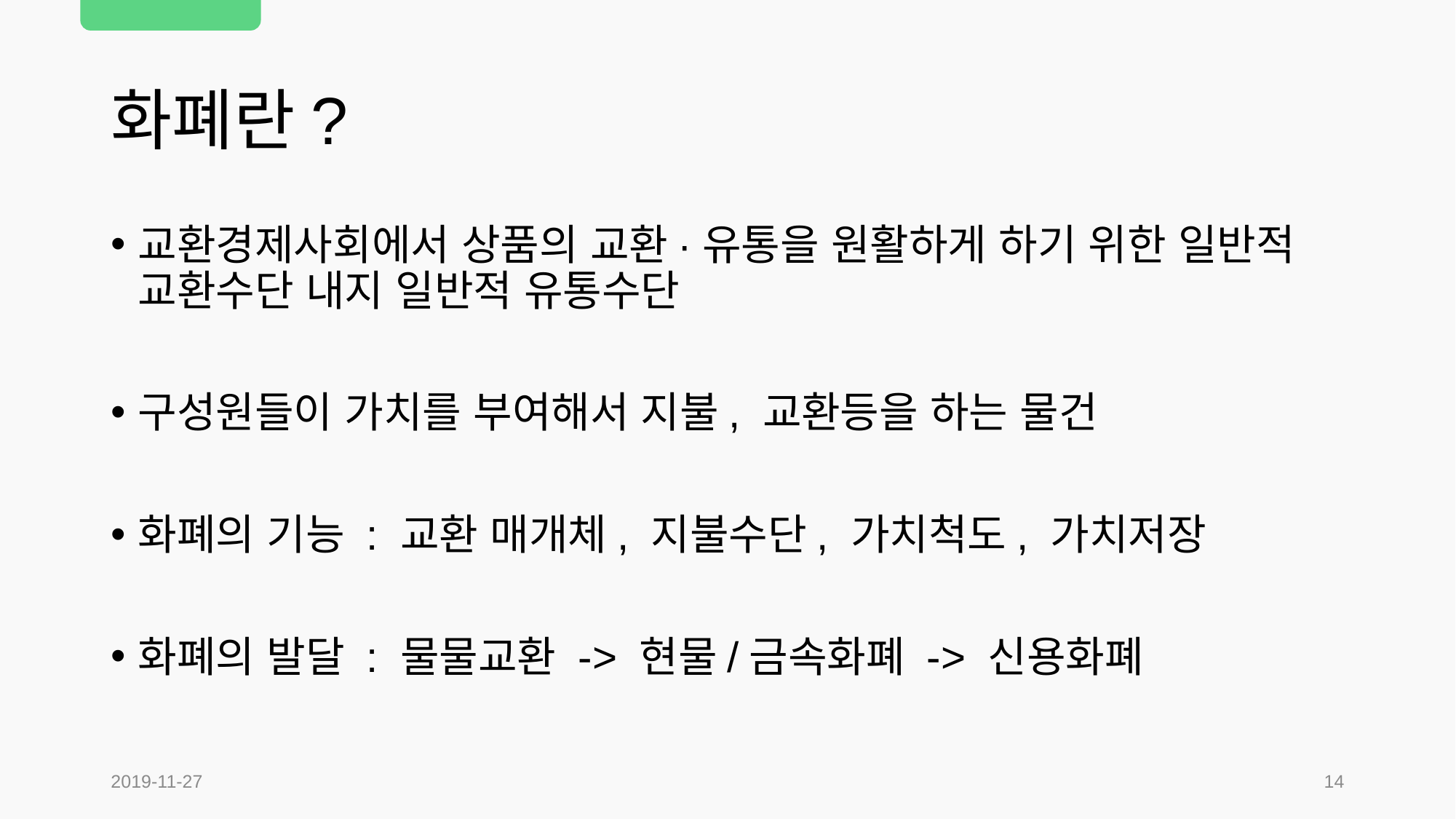

# 화폐란?
교환경제사회에서 상품의 교환·유통을 원활하게 하기 위한 일반적 교환수단 내지 일반적 유통수단

구성원들이 가치를 부여해서 지불, 교환등을 하는 물건

화폐의 기능 : 교환 매개체, 지불수단, 가치척도, 가치저장

화폐의 발달 : 물물교환 -> 현물/금속화폐 -> 신용화폐
2019-11-27
14